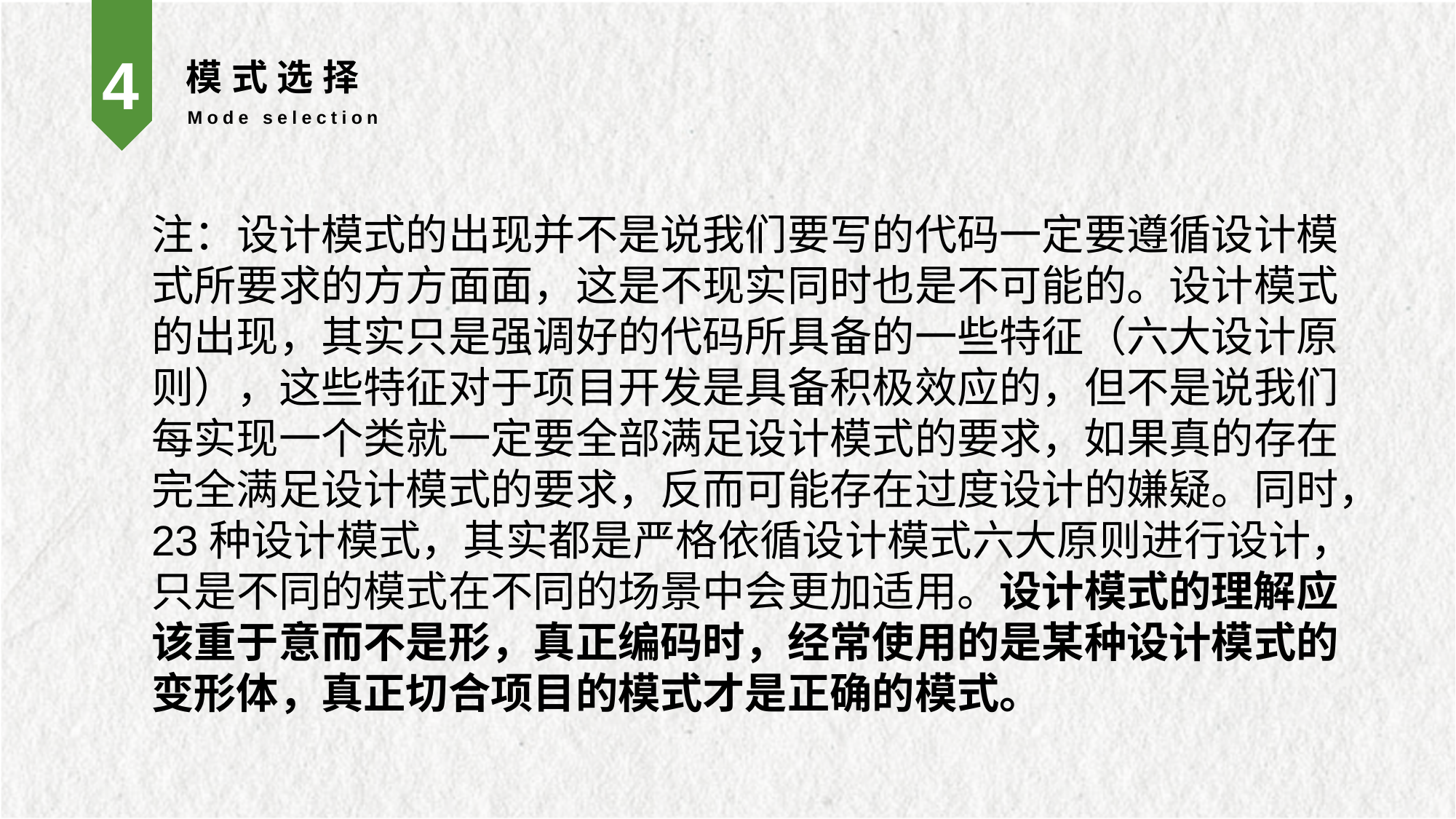

4

模式选择
Mode selection

注：设计模式的出现并不是说我们要写的代码一定要遵循设计模式所要求的方方面面，这是不现实同时也是不可能的。设计模式的出现，其实只是强调好的代码所具备的一些特征（六大设计原则），这些特征对于项目开发是具备积极效应的，但不是说我们每实现一个类就一定要全部满足设计模式的要求，如果真的存在完全满足设计模式的要求，反而可能存在过度设计的嫌疑。同时，23种设计模式，其实都是严格依循设计模式六大原则进行设计，只是不同的模式在不同的场景中会更加适用。设计模式的理解应该重于意而不是形，真正编码时，经常使用的是某种设计模式的变形体，真正切合项目的模式才是正确的模式。